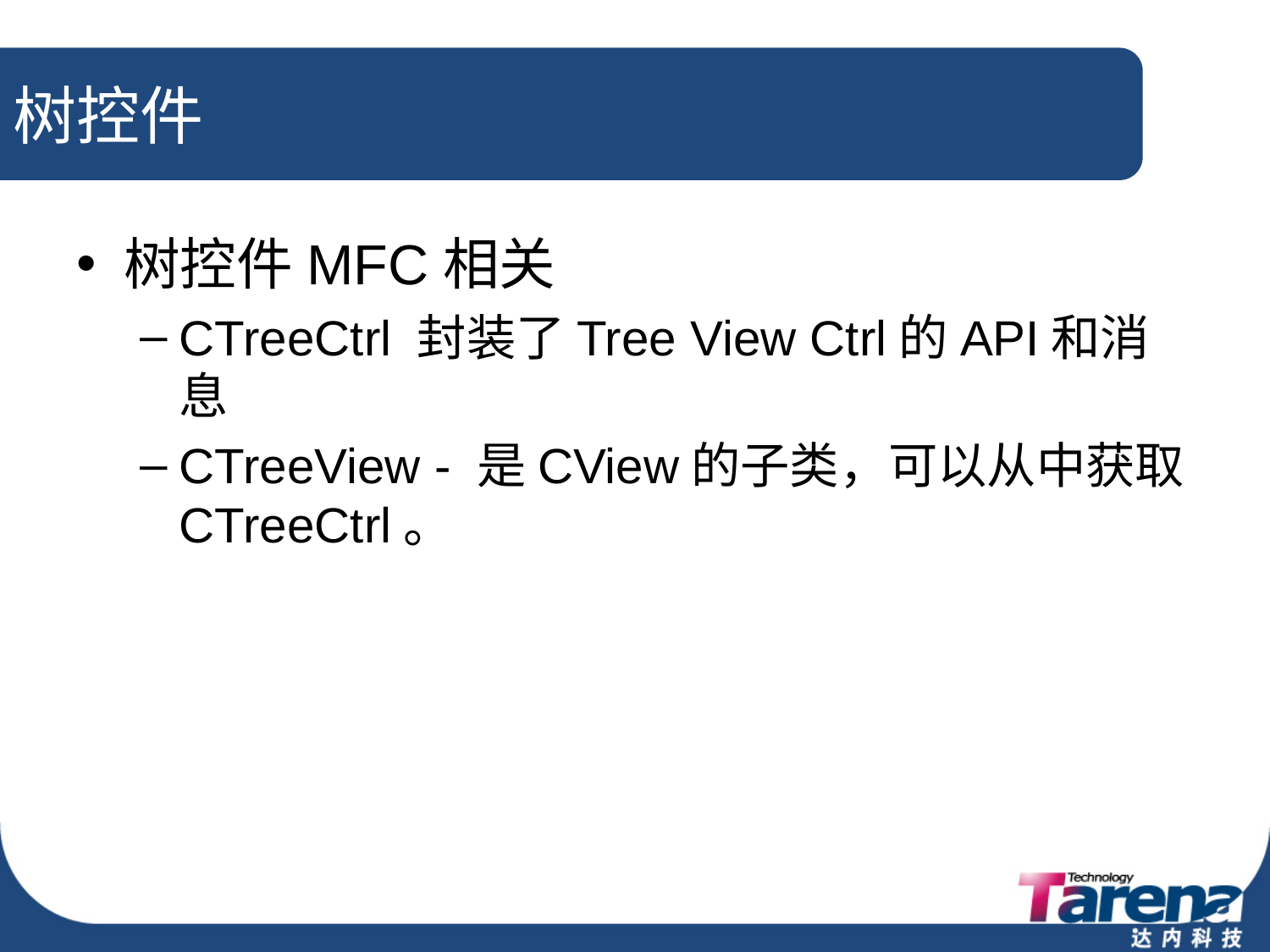

# 树控件
树控件MFC相关
CTreeCtrl 封装了Tree View Ctrl的API和消息
CTreeView - 是CView的子类，可以从中获取CTreeCtrl。